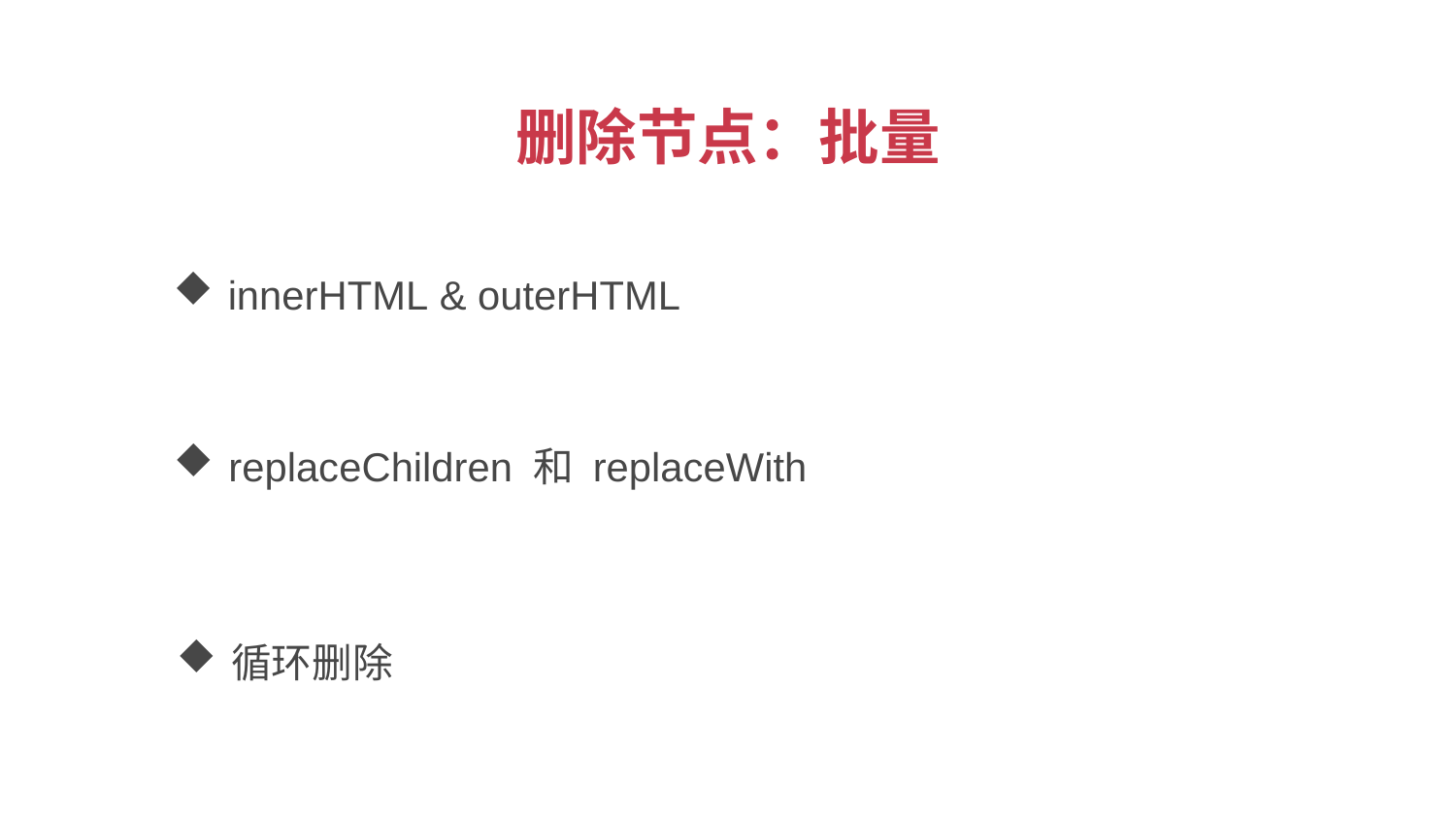

删除节点：批量
innerHTML & outerHTML
replaceChildren 和 replaceWith
循环删除